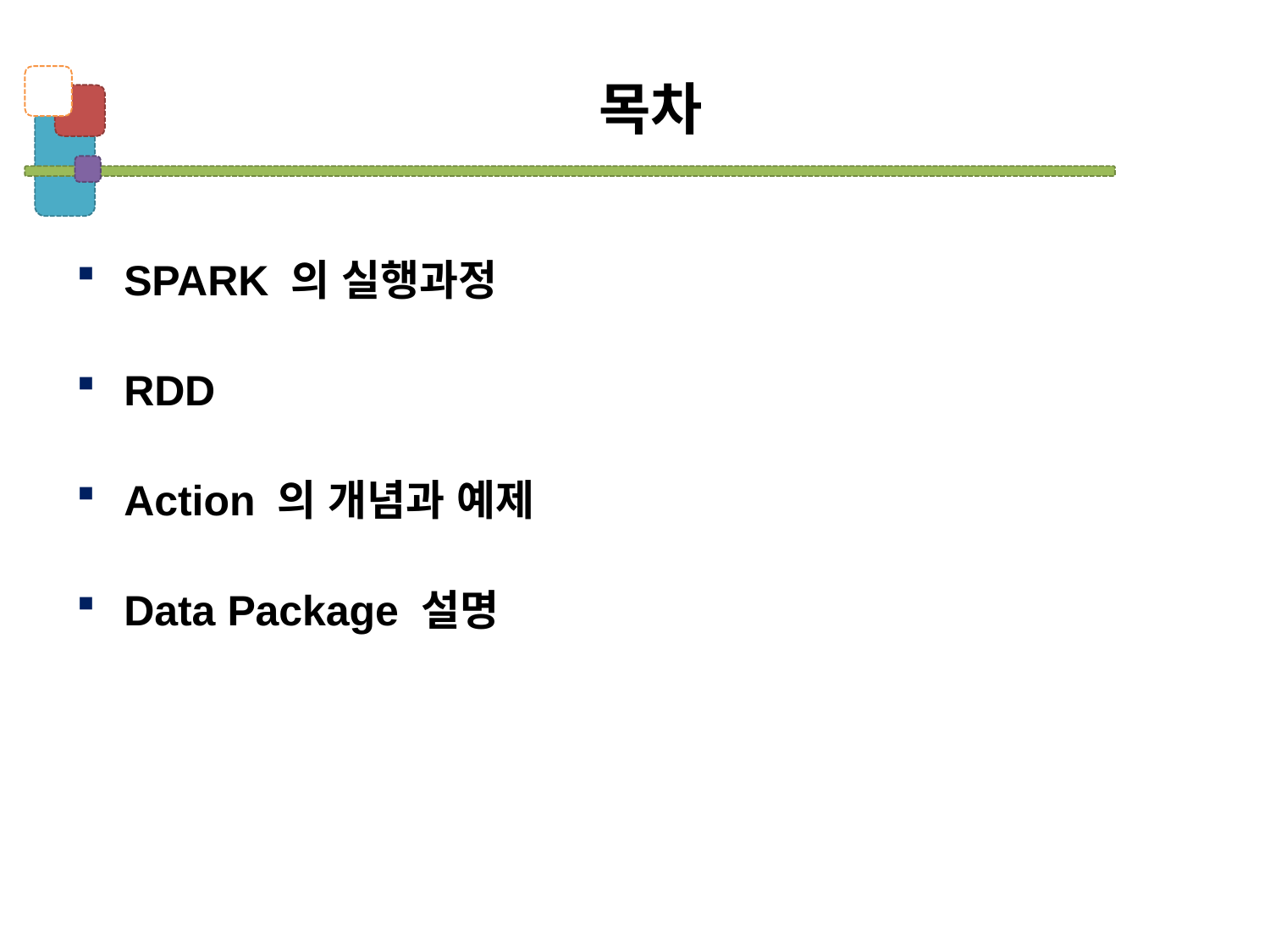

# 목차
SPARK 의 실행과정
RDD
Action 의 개념과 예제
Data Package 설명